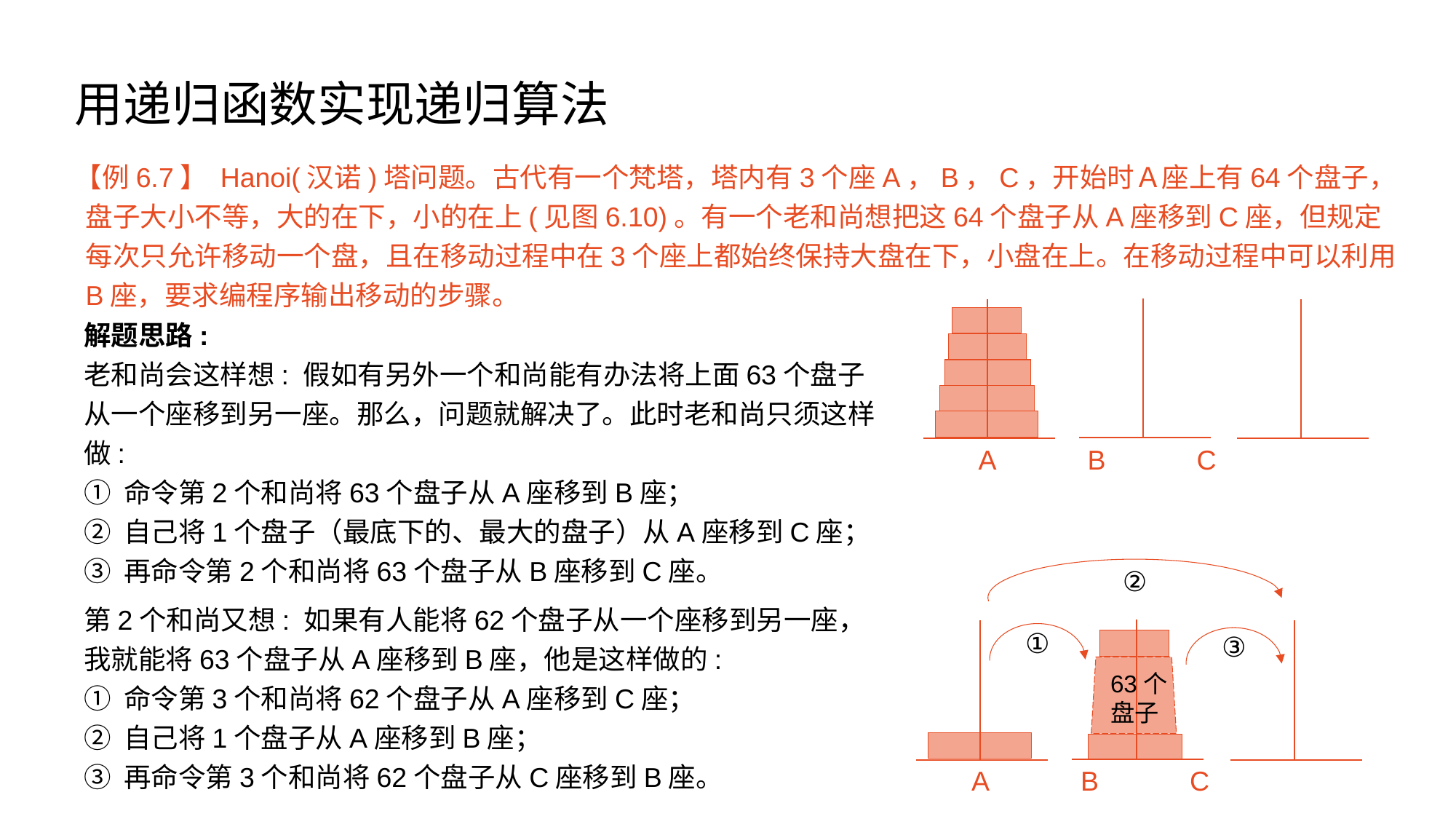

# 用递归函数实现递归算法
【例6.7】 Hanoi(汉诺)塔问题。古代有一个梵塔，塔内有3个座A，B，C，开始时Ａ座上有64个盘子，盘子大小不等，大的在下，小的在上(见图6.10)。有一个老和尚想把这64个盘子从A座移到C座，但规定每次只允许移动一个盘，且在移动过程中在3个座上都始终保持大盘在下，小盘在上。在移动过程中可以利用B座，要求编程序输出移动的步骤。

A	B	C
解题思路:
老和尚会这样想: 假如有另外一个和尚能有办法将上面63个盘子从一个座移到另一座。那么，问题就解决了。此时老和尚只须这样做:
① 命令第2个和尚将63个盘子从A座移到B座；
② 自己将1个盘子（最底下的、最大的盘子）从A座移到C座；
③ 再命令第2个和尚将63个盘子从B座移到C座。
第2个和尚又想: 如果有人能将62个盘子从一个座移到另一座，我就能将63个盘子从A座移到B座，他是这样做的:
① 命令第3个和尚将62个盘子从A座移到C座；
② 自己将1个盘子从A座移到B座；
③ 再命令第3个和尚将62个盘子从C座移到B座。
……
②
①
③

63个盘子

A	B	C